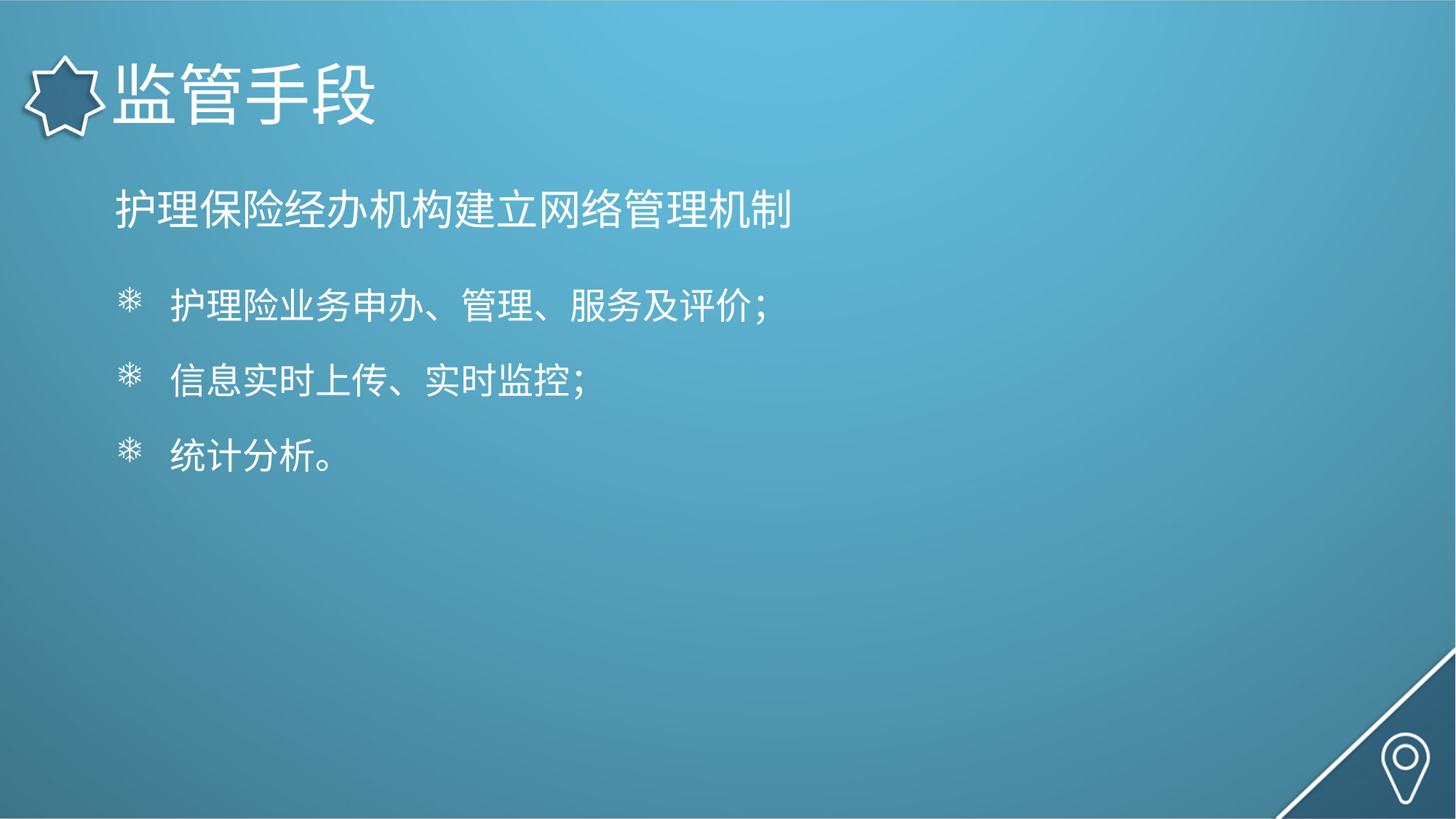

# 监管手段
护理保险经办机构建立网络管理机制
护理险业务申办、管理、服务及评价；
信息实时上传、实时监控；
统计分析。